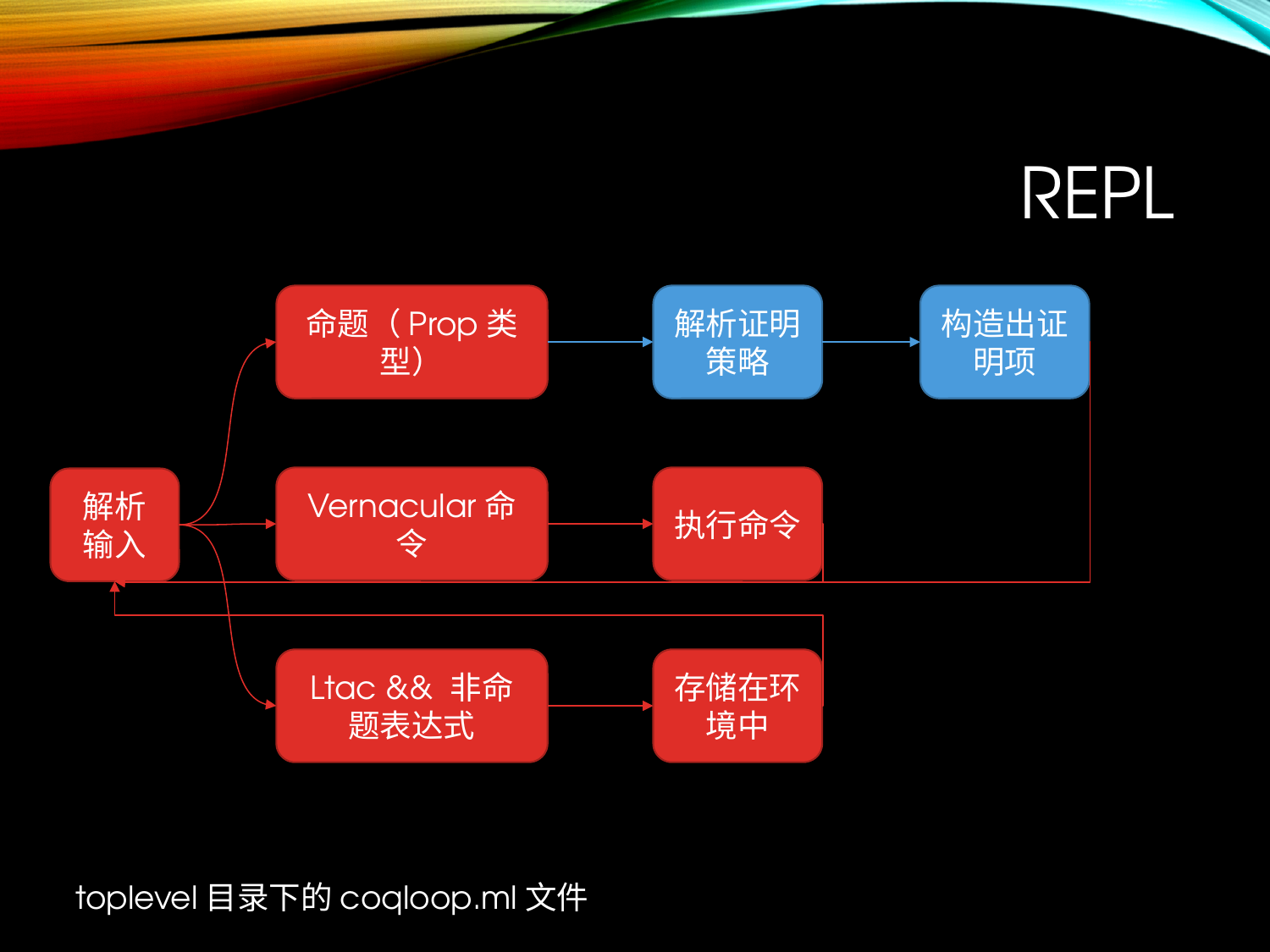

# repl
命题（Prop类型）
解析证明策略
构造出证明项
Vernacular命令
执行命令
解析输入
Ltac && 非命题表达式
存储在环境中
toplevel目录下的coqloop.ml文件